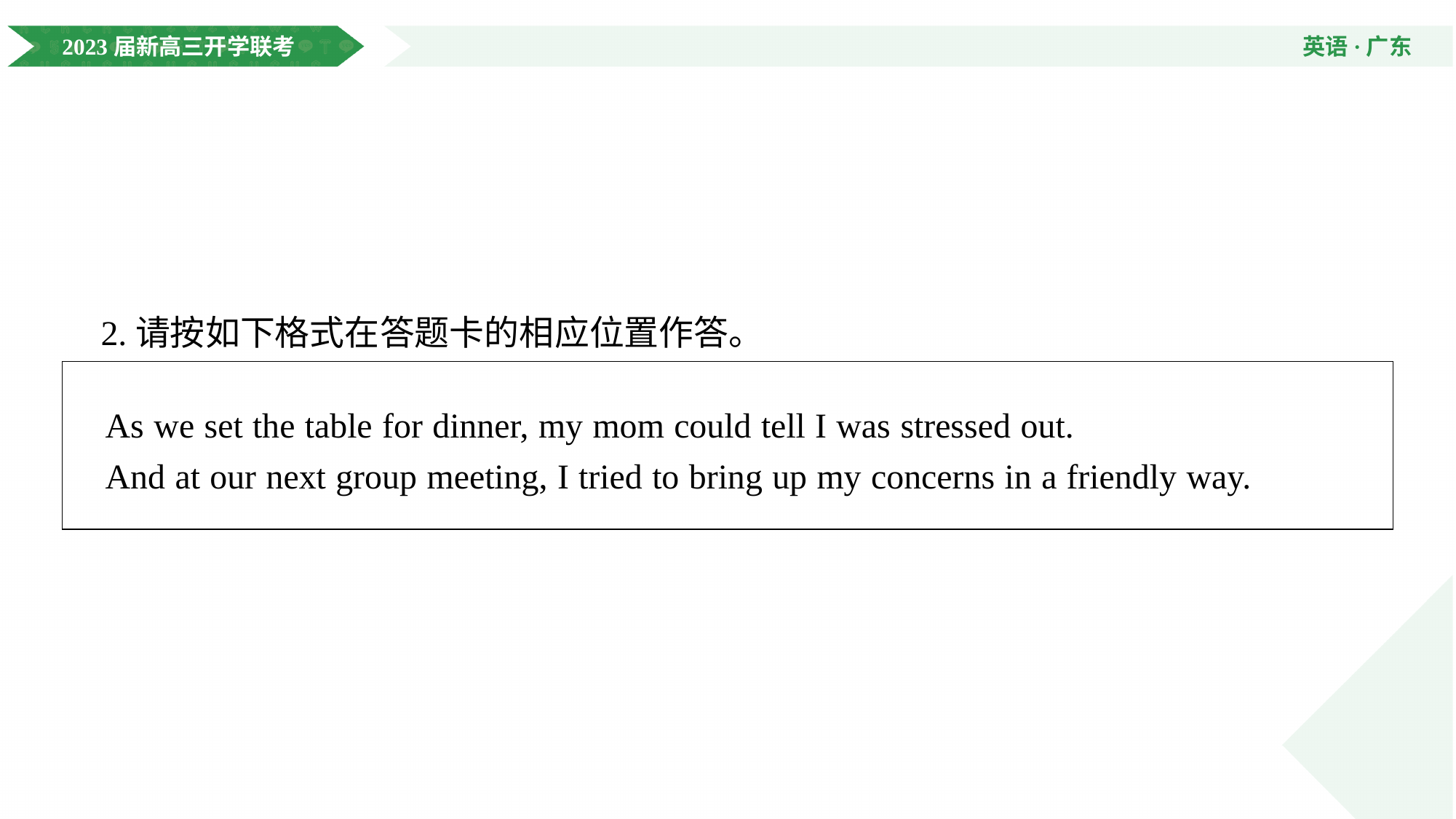

2.请按如下格式在答题卡的相应位置作答。
| As we set the table for dinner, my mom could tell I was stressed out. And at our next group meeting, I tried to bring up my concerns in a friendly way. |
| --- |